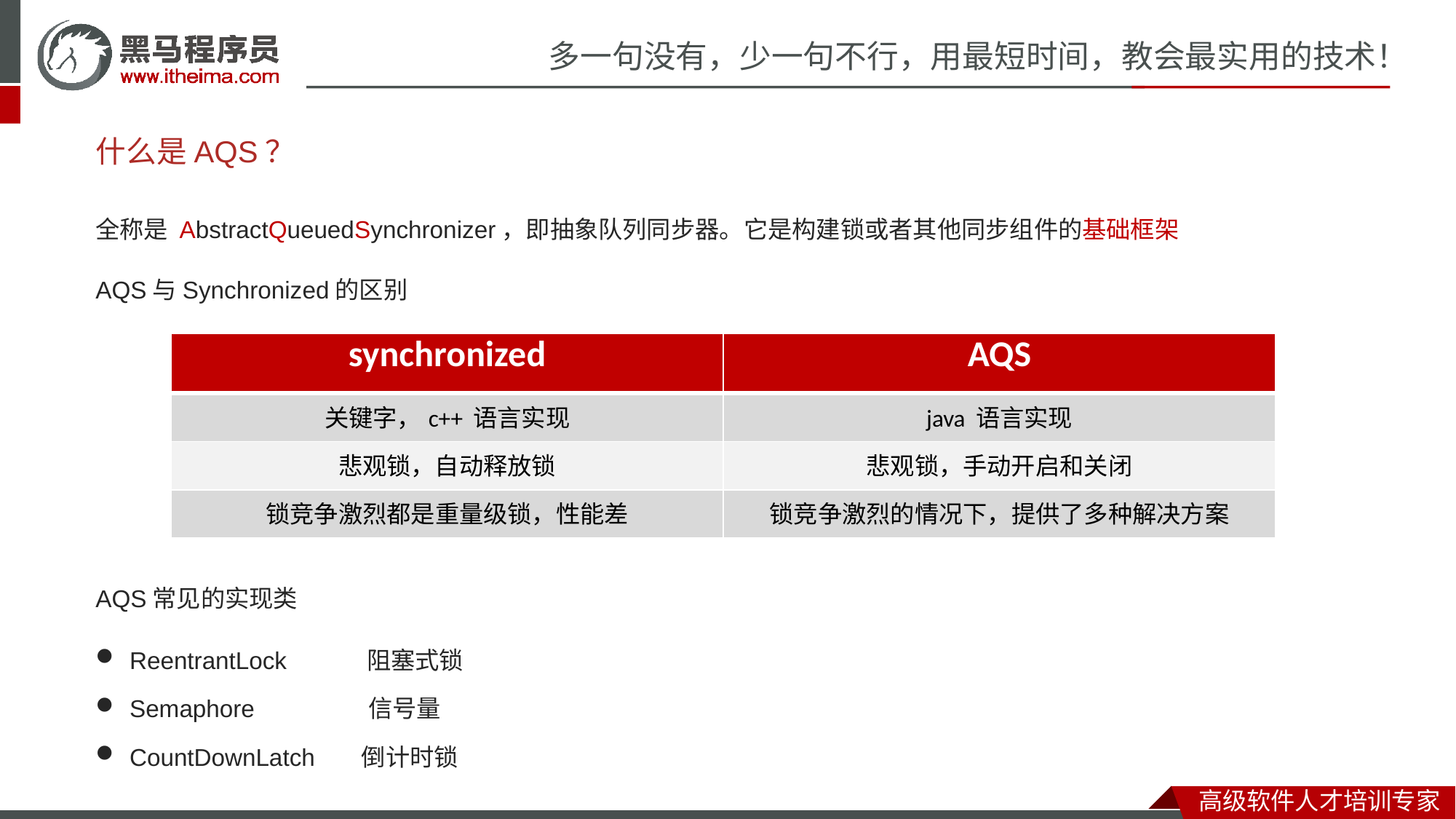

# 什么是AQS？
全称是 AbstractQueuedSynchronizer，即抽象队列同步器。它是构建锁或者其他同步组件的基础框架
AQS与Synchronized的区别
| synchronized | AQS |
| --- | --- |
| 关键字，c++ 语言实现 | java 语言实现 |
| 悲观锁，自动释放锁 | 悲观锁，手动开启和关闭 |
| 锁竞争激烈都是重量级锁，性能差 | 锁竞争激烈的情况下，提供了多种解决方案 |
AQS常见的实现类
ReentrantLock           阻塞式锁
Semaphore                信号量
CountDownLatch      倒计时锁